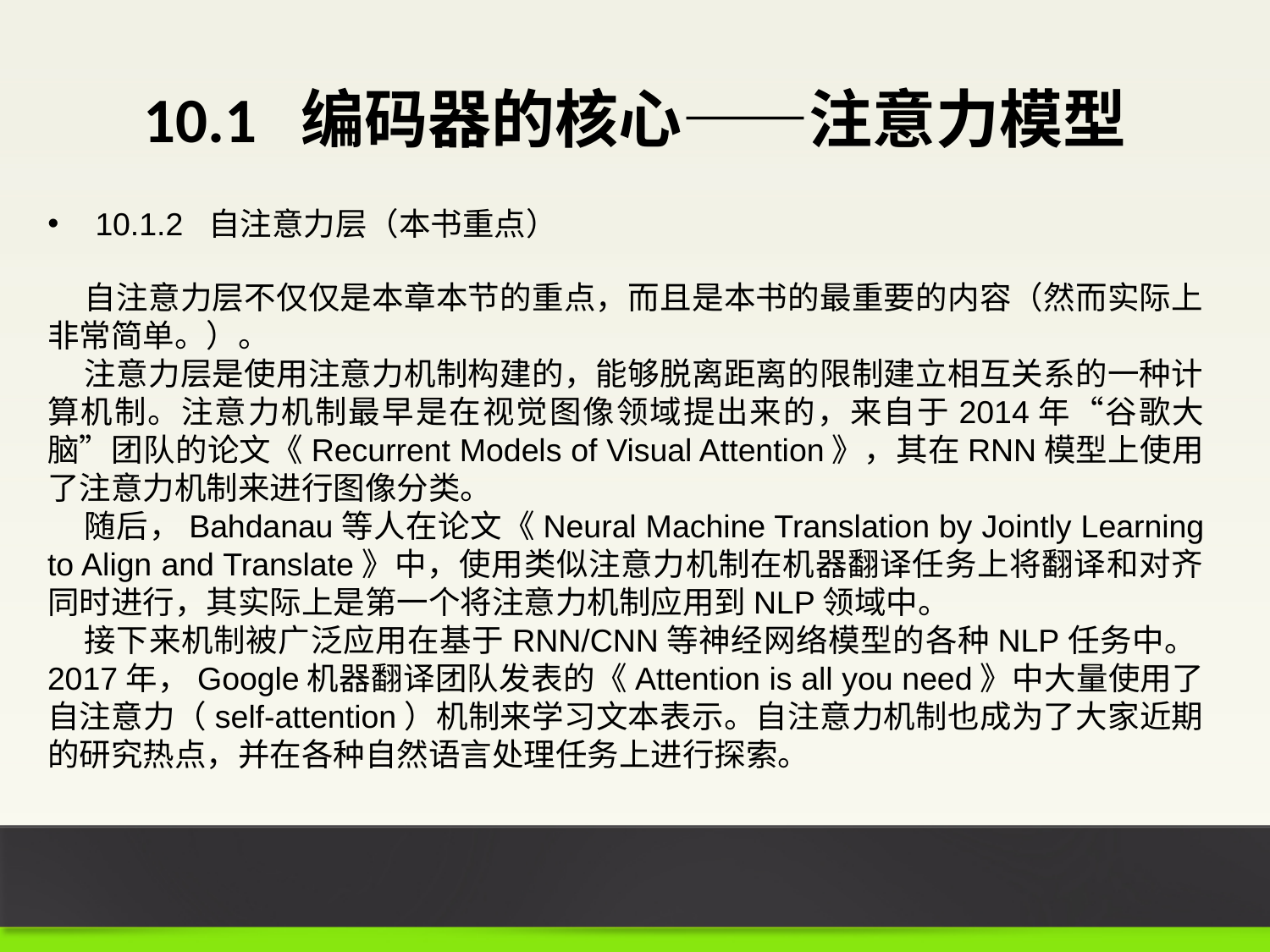

# 10.1  编码器的核心——注意力模型
10.1.2  自注意力层（本书重点）
自注意力层不仅仅是本章本节的重点，而且是本书的最重要的内容（然而实际上非常简单。）。
注意力层是使用注意力机制构建的，能够脱离距离的限制建立相互关系的一种计算机制。注意力机制最早是在视觉图像领域提出来的，来自于2014年“谷歌大脑”团队的论文《Recurrent Models of Visual Attention》，其在RNN模型上使用了注意力机制来进行图像分类。
随后，Bahdanau等人在论文《Neural Machine Translation by Jointly Learning to Align and Translate》中，使用类似注意力机制在机器翻译任务上将翻译和对齐同时进行，其实际上是第一个将注意力机制应用到NLP领域中。
接下来机制被广泛应用在基于RNN/CNN等神经网络模型的各种NLP任务中。2017年，Google机器翻译团队发表的《Attention is all you need》中大量使用了自注意力（self-attention）机制来学习文本表示。自注意力机制也成为了大家近期的研究热点，并在各种自然语言处理任务上进行探索。